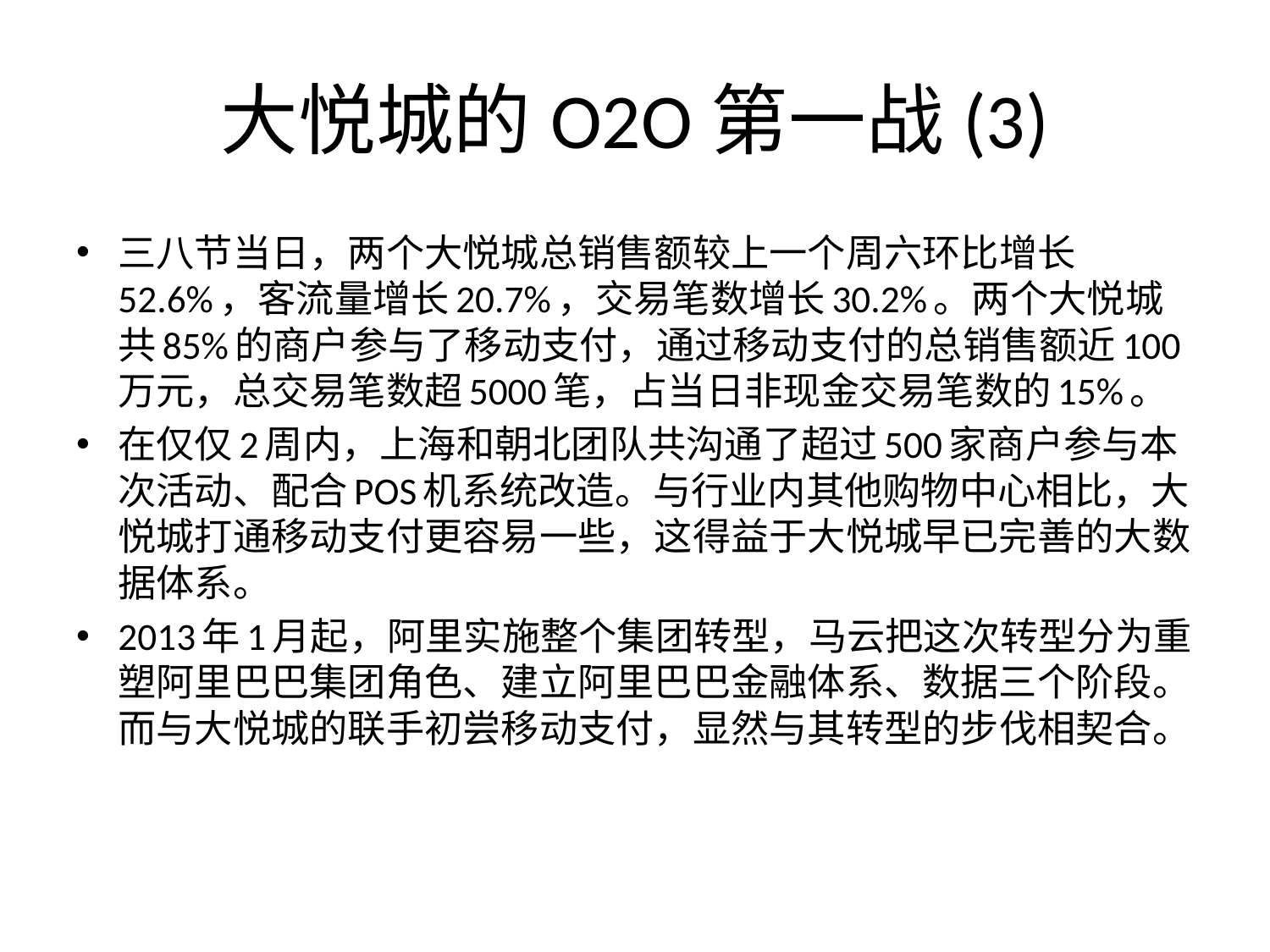

# 大悦城的O2O第一战(3)
三八节当日，两个大悦城总销售额较上一个周六环比增长52.6%，客流量增长20.7%，交易笔数增长30.2%。两个大悦城共85%的商户参与了移动支付，通过移动支付的总销售额近100万元，总交易笔数超5000笔，占当日非现金交易笔数的15%。
在仅仅2周内，上海和朝北团队共沟通了超过500家商户参与本次活动、配合POS机系统改造。与行业内其他购物中心相比，大悦城打通移动支付更容易一些，这得益于大悦城早已完善的大数据体系。
2013年1月起，阿里实施整个集团转型，马云把这次转型分为重塑阿里巴巴集团角色、建立阿里巴巴金融体系、数据三个阶段。而与大悦城的联手初尝移动支付，显然与其转型的步伐相契合。